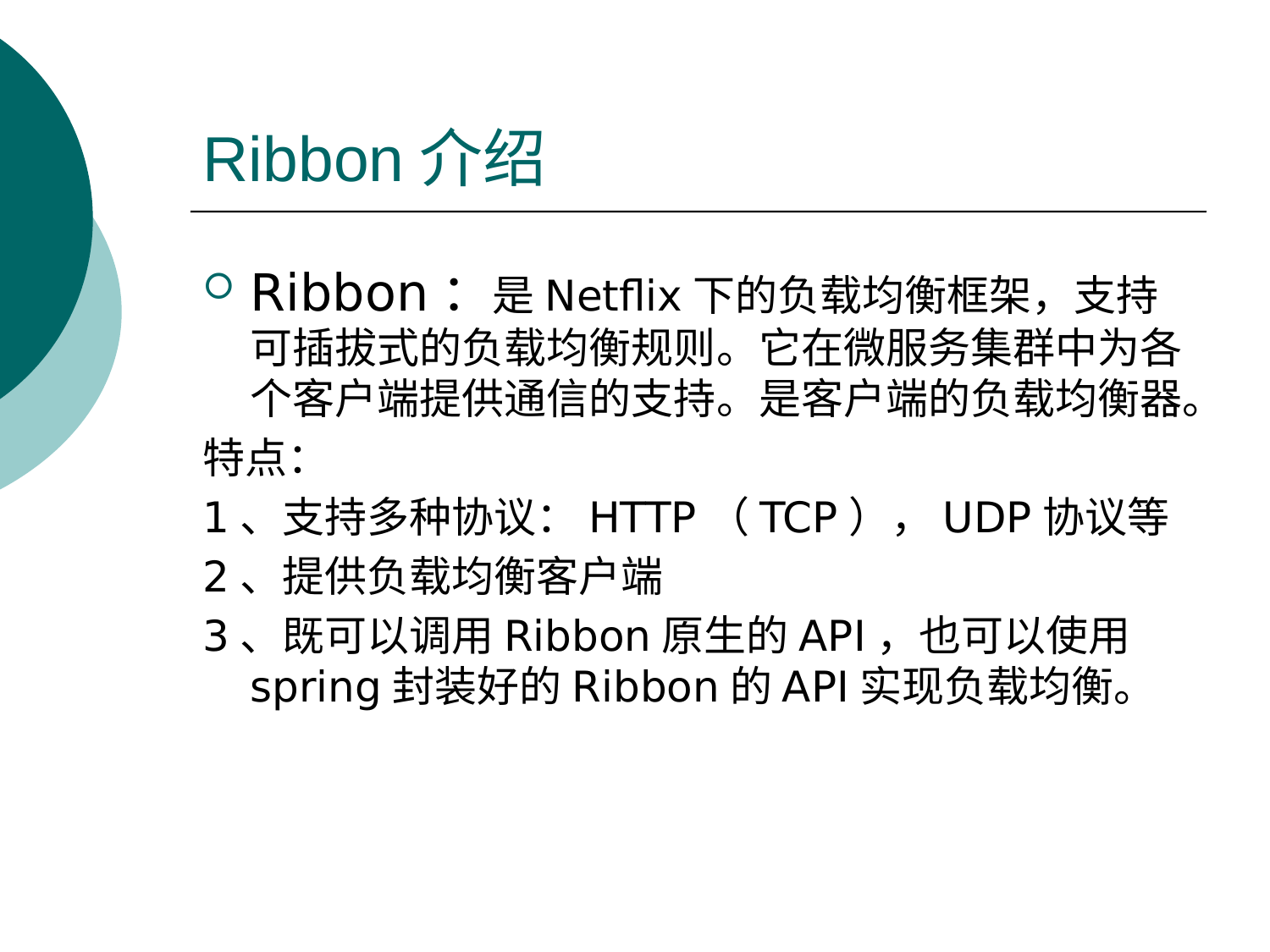

# Ribbon介绍
Ribbon：是Netflix下的负载均衡框架，支持可插拔式的负载均衡规则。它在微服务集群中为各个客户端提供通信的支持。是客户端的负载均衡器。
特点：
1、支持多种协议：HTTP（TCP），UDP协议等
2、提供负载均衡客户端
3、既可以调用Ribbon原生的API，也可以使用spring封装好的Ribbon的API实现负载均衡。